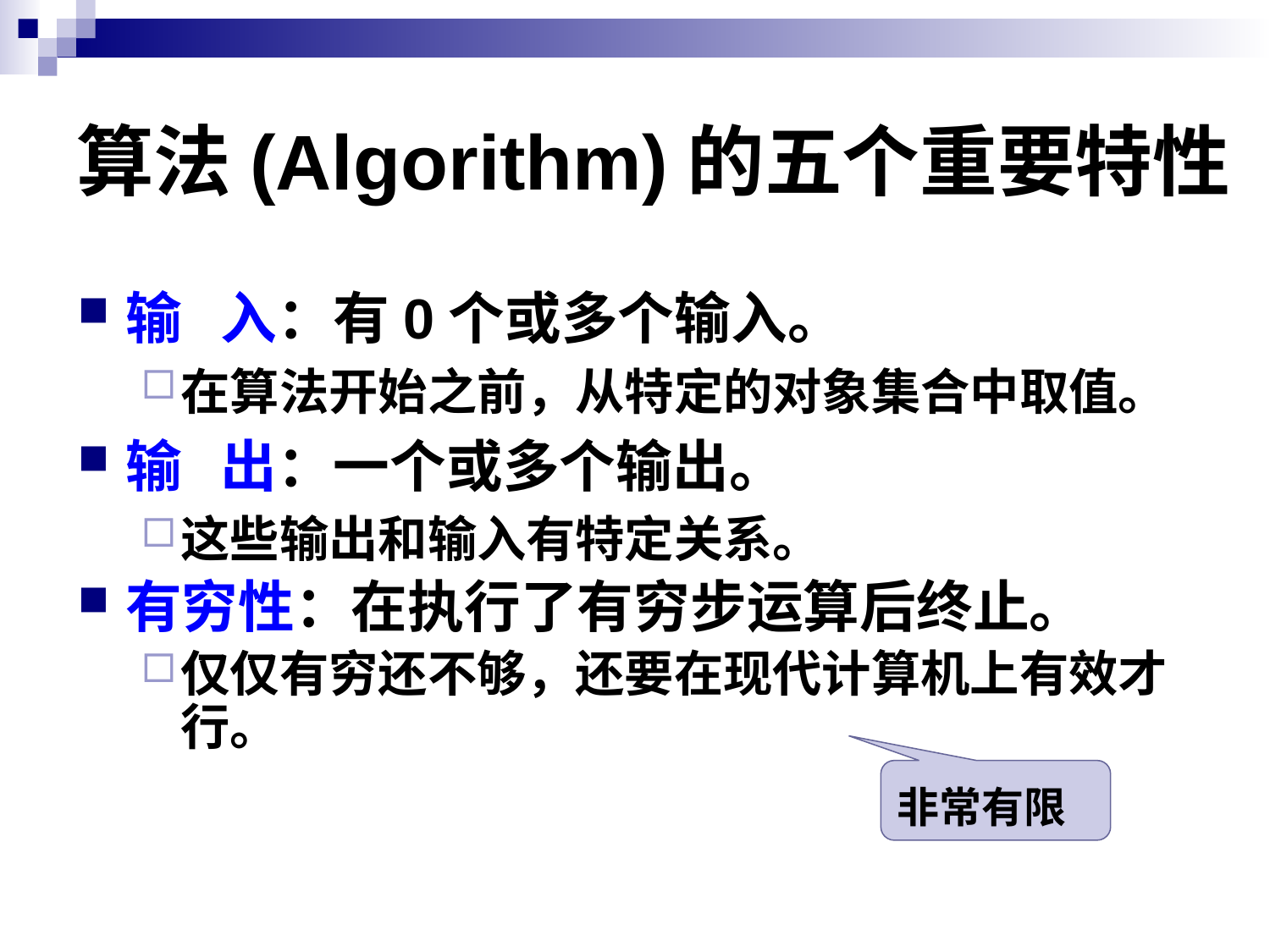

# 算法(Algorithm)的五个重要特性
输   入：有0个或多个输入。
在算法开始之前，从特定的对象集合中取值。
输   出：一个或多个输出。
这些输出和输入有特定关系。
有穷性：在执行了有穷步运算后终止。
仅仅有穷还不够，还要在现代计算机上有效才行。

非常有限